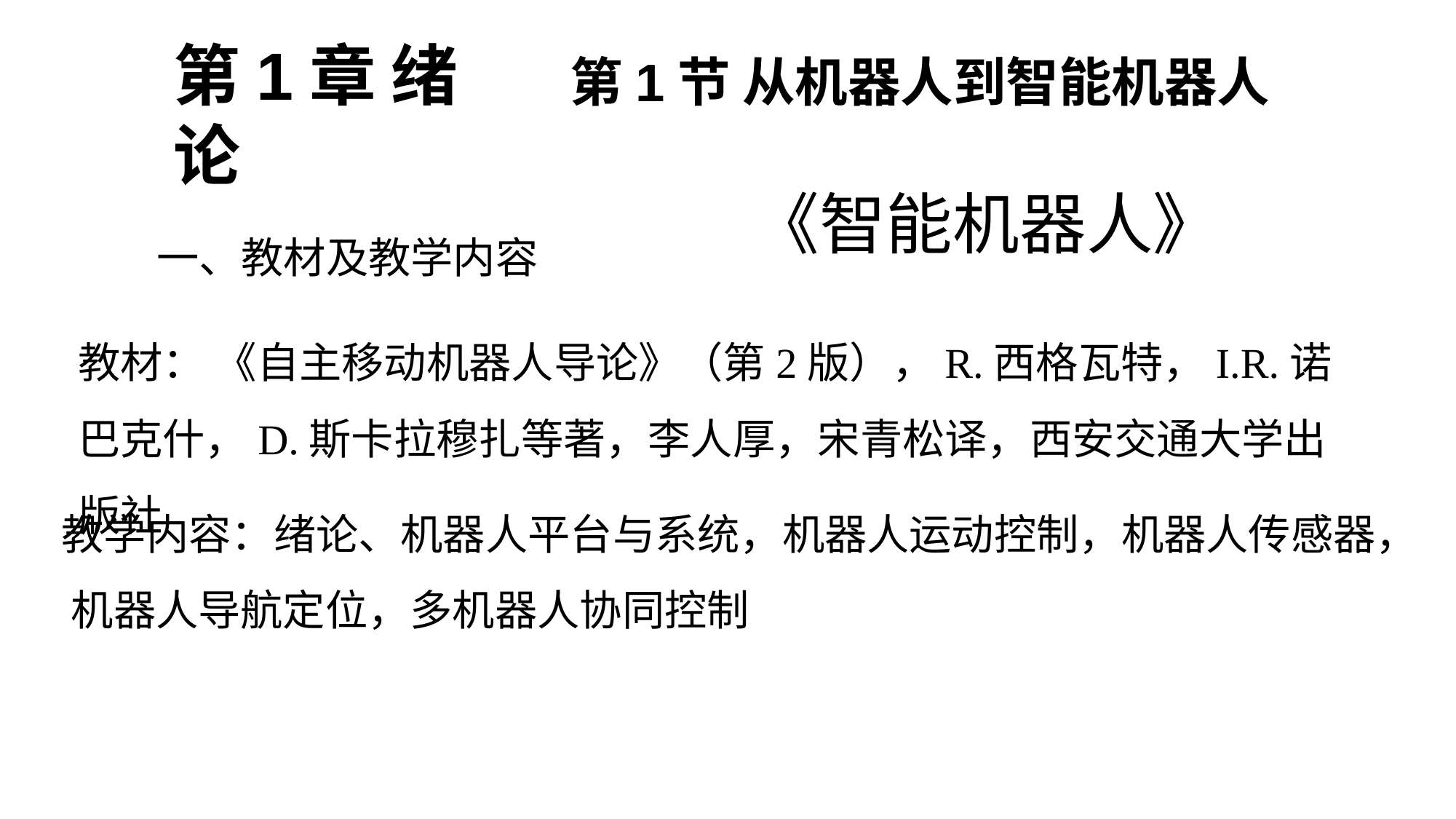

第1章 绪论
第1节 从机器人到智能机器人
《智能机器人》
一、教材及教学内容
教材： 《自主移动机器人导论》（第2版），R.西格瓦特，I.R.诺巴克什，D.斯卡拉穆扎等著，李人厚，宋青松译，西安交通大学出版社
教学内容：绪论、机器人平台与系统，机器人运动控制，机器人传感器， 机器人导航定位，多机器人协同控制